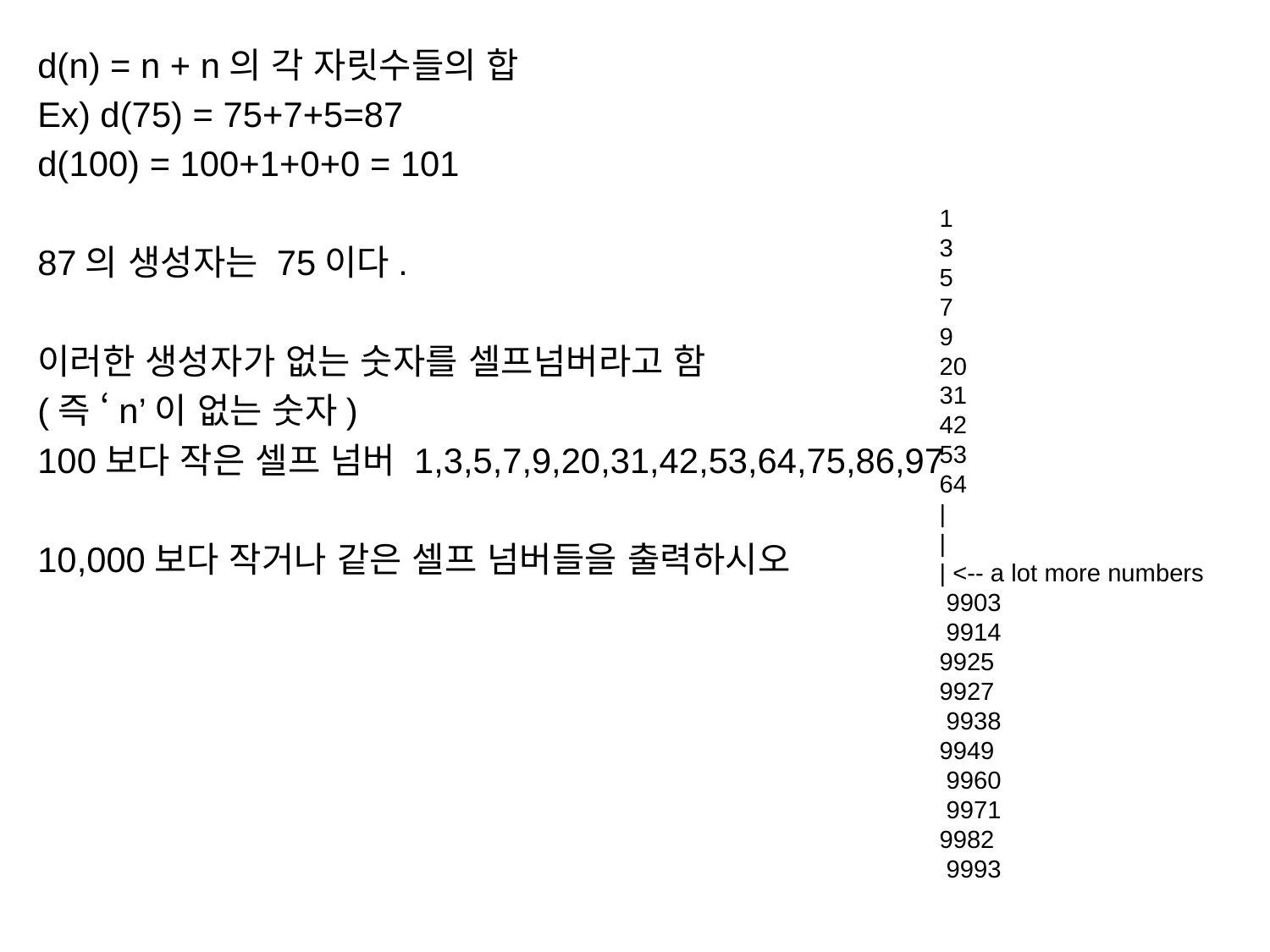

d(n) = n + n의 각 자릿수들의 합
Ex) d(75) = 75+7+5=87
d(100) = 100+1+0+0 = 101

87의 생성자는 75이다.

이러한 생성자가 없는 숫자를 셀프넘버라고 함
(즉 ‘n’이 없는 숫자)
100보다 작은 셀프 넘버 1,3,5,7,9,20,31,42,53,64,75,86,97

10,000보다 작거나 같은 셀프 넘버들을 출력하시오
1
3
5
7
9
20
31
42
53
64
|
|
| <-- a lot more numbers
 9903
 9914
9925
9927
 9938
9949
 9960
 9971
9982
 9993